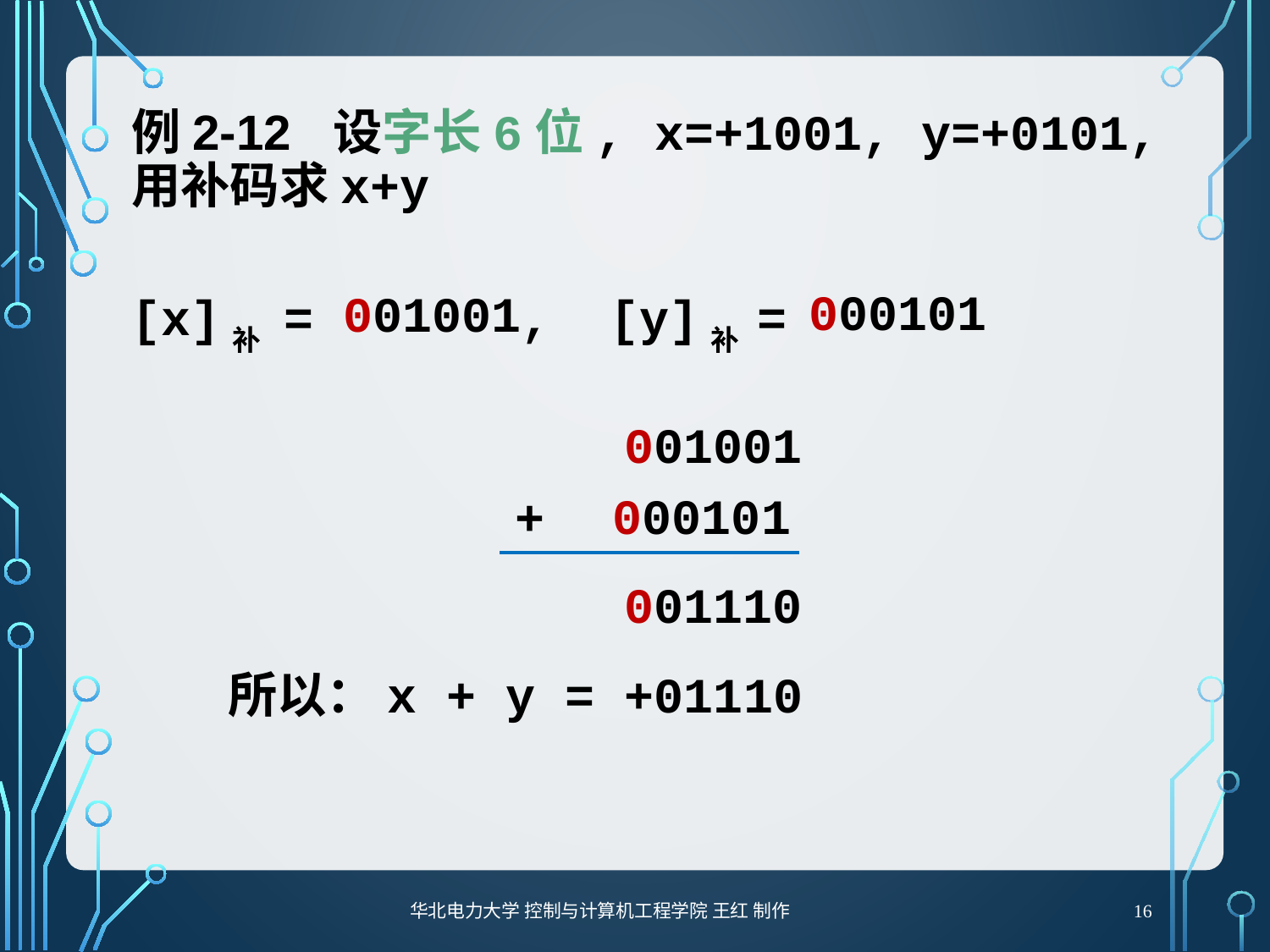

# 例2-12 设字长6位, x=+1001, y=+0101, 用补码求x+y
[x]补 =       ,  [y]补 =

000101
001001
001001
000101
+
001110
所以：x + y = +01110
16
华北电力大学 控制与计算机工程学院 王红 制作